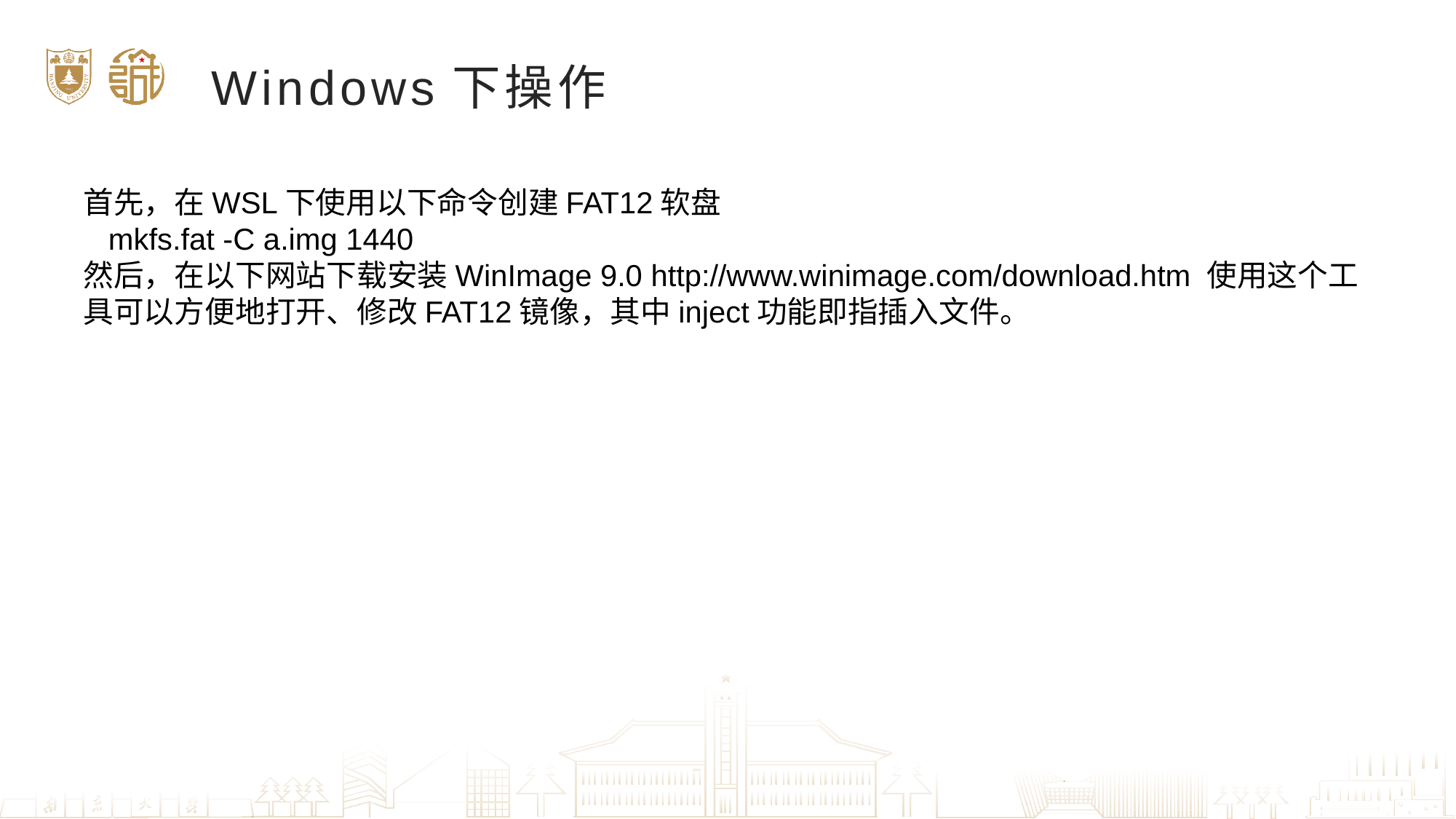

首先，在WSL下使用以下命令创建FAT12软盘
   mkfs.fat -C a.img 1440
然后，在以下网站下载安装WinImage 9.0 http://www.winimage.com/download.htm 使用这个工具可以方便地打开、修改FAT12镜像，其中inject功能即指插入文件。

# Windows下操作